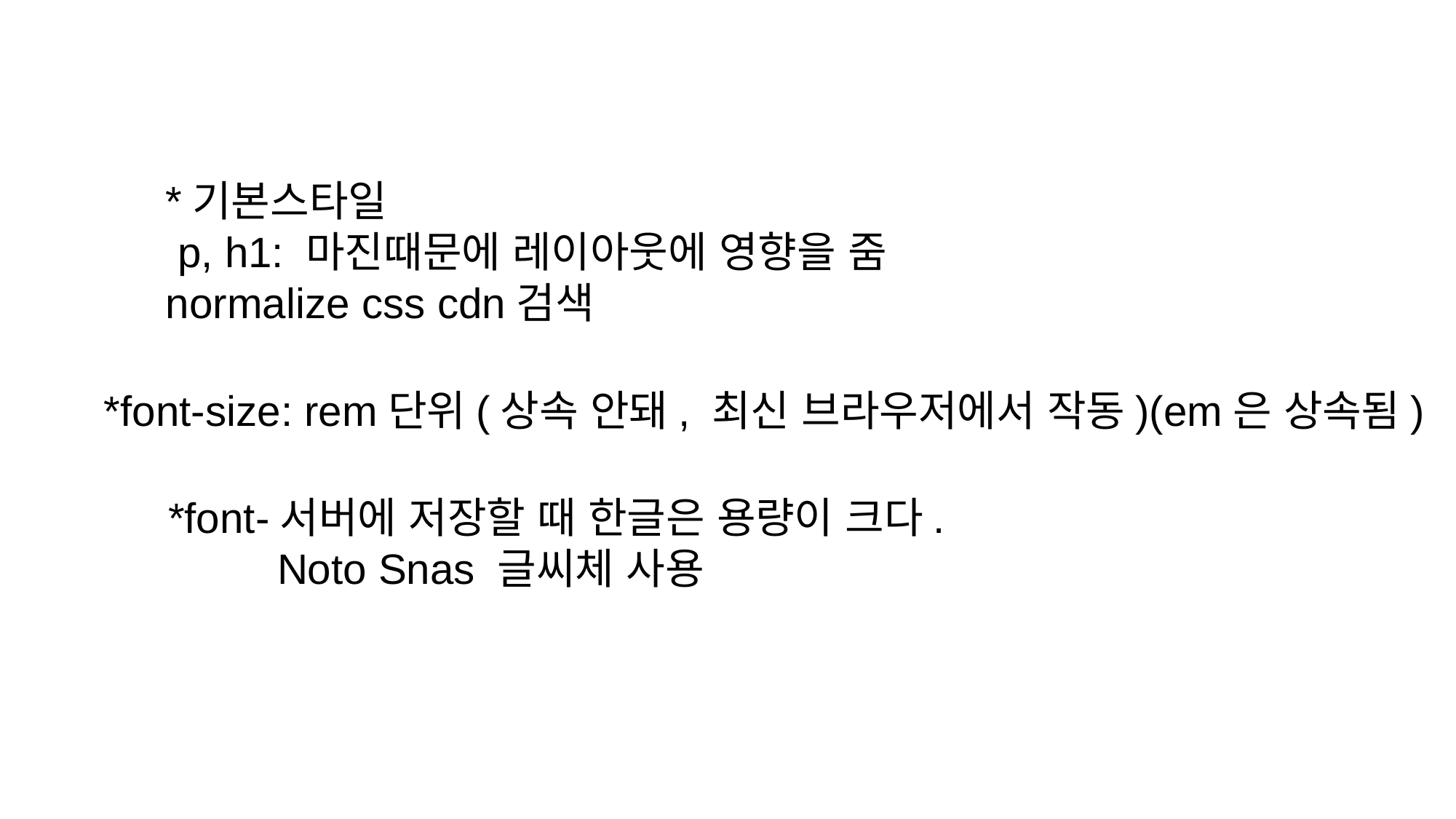

*기본스타일
 p, h1: 마진때문에 레이아웃에 영향을 줌
normalize css cdn검색
*font-size: rem단위(상속 안돼, 최신 브라우저에서 작동)(em은 상속됨)
*font-서버에 저장할 때 한글은 용량이 크다.
	Noto Snas 글씨체 사용